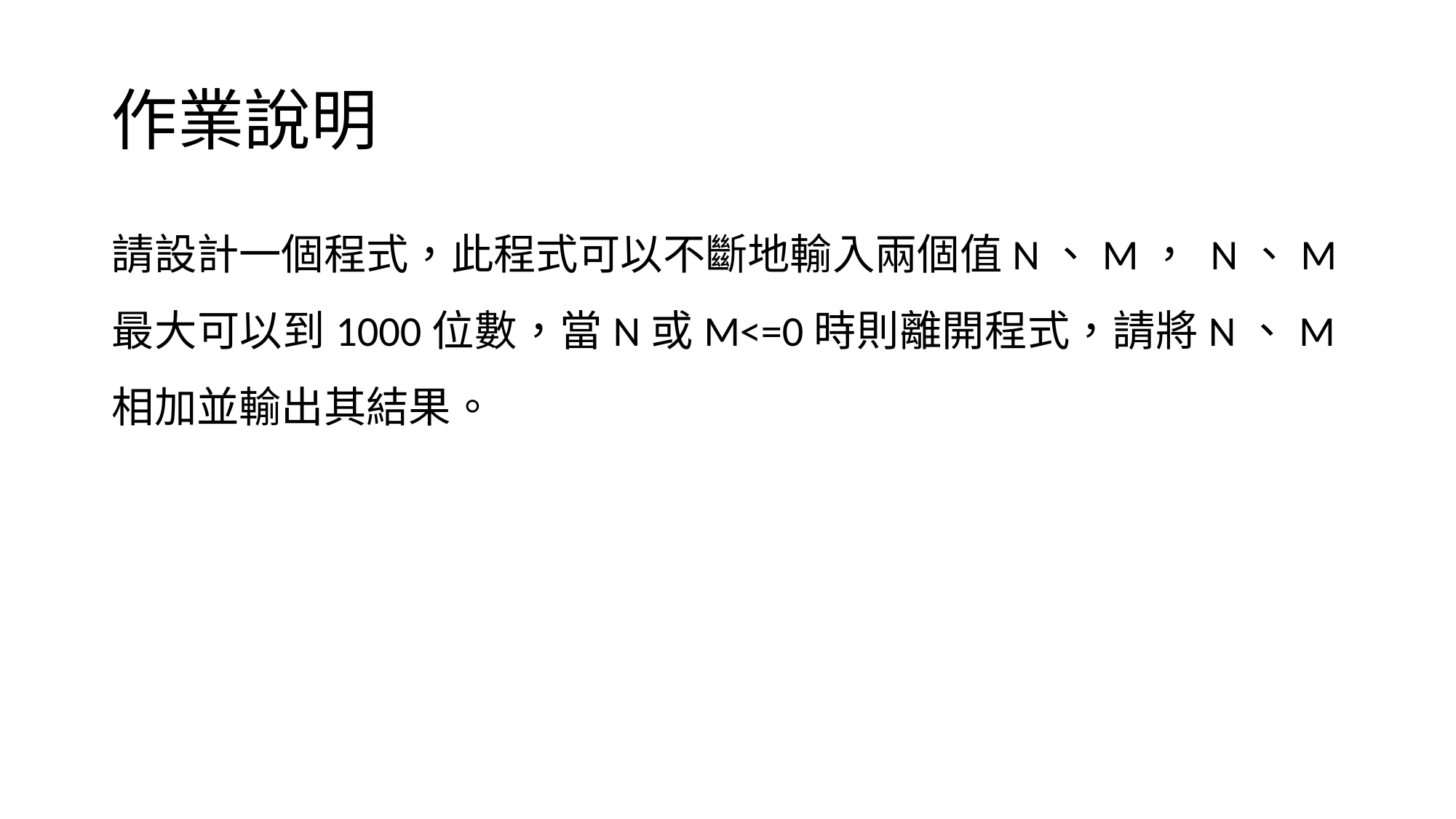

# 作業說明
請設計一個程式，此程式可以不斷地輸入兩個值N、M， N、M最大可以到1000位數，當N或M<=0時則離開程式，請將N、M相加並輸出其結果。